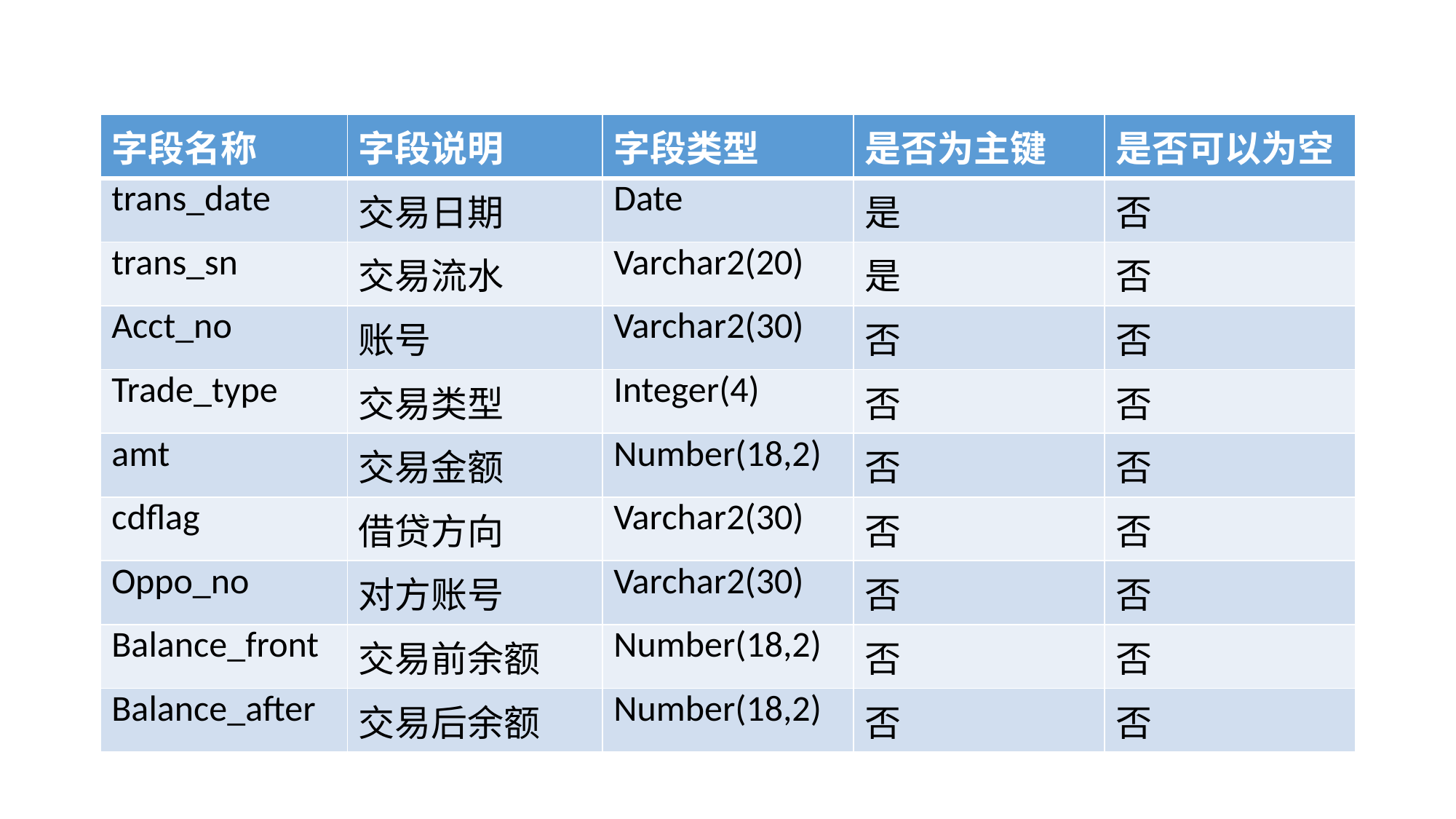

| 字段名称 | 字段说明 | 字段类型 | 是否为主键 | 是否可以为空 |
| --- | --- | --- | --- | --- |
| trans\_date | 交易日期 | Date | 是 | 否 |
| trans\_sn | 交易流水 | Varchar2(20) | 是 | 否 |
| Acct\_no | 账号 | Varchar2(30) | 否 | 否 |
| Trade\_type | 交易类型 | Integer(4) | 否 | 否 |
| amt | 交易金额 | Number(18,2) | 否 | 否 |
| cdflag | 借贷方向 | Varchar2(30) | 否 | 否 |
| Oppo\_no | 对方账号 | Varchar2(30) | 否 | 否 |
| Balance\_front | 交易前余额 | Number(18,2) | 否 | 否 |
| Balance\_after | 交易后余额 | Number(18,2) | 否 | 否 |